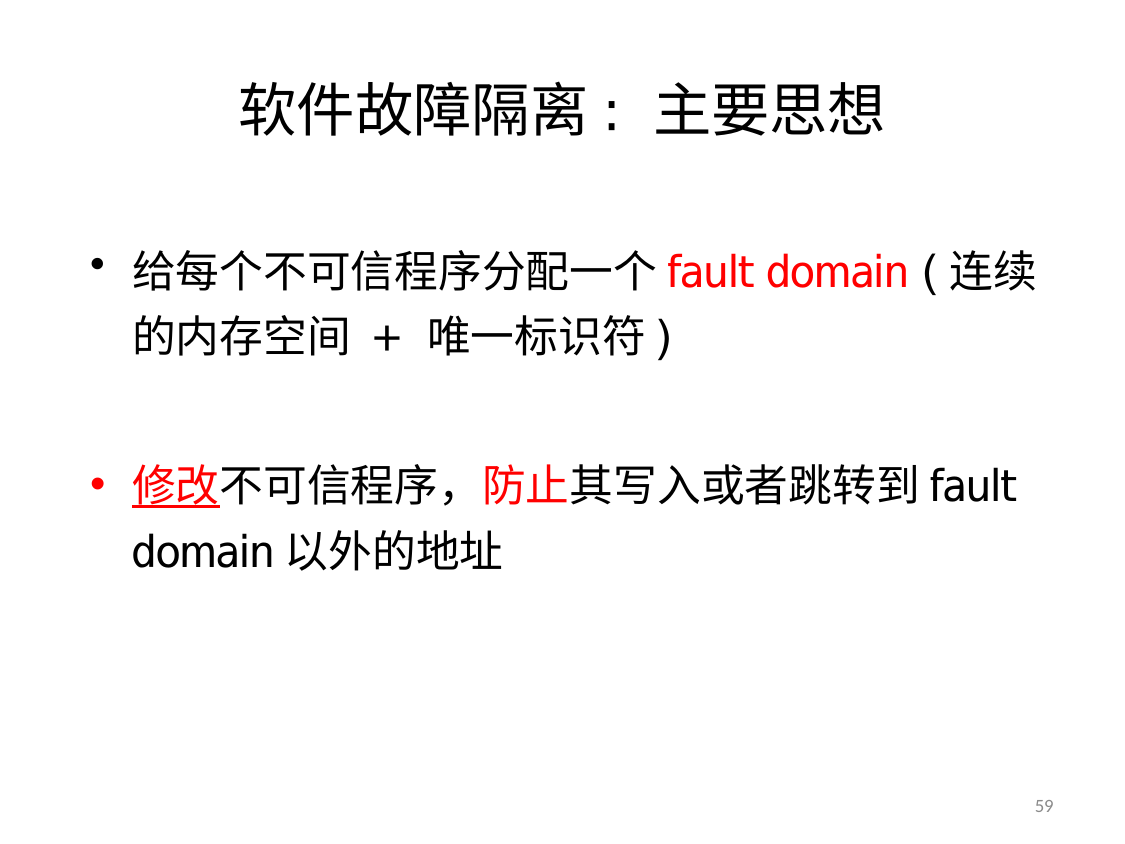

# 软件故障隔离: 主要思想
给每个不可信程序分配一个fault domain (连续的内存空间 + 唯一标识符)

修改不可信程序，防止其写入或者跳转到fault domain以外的地址

59